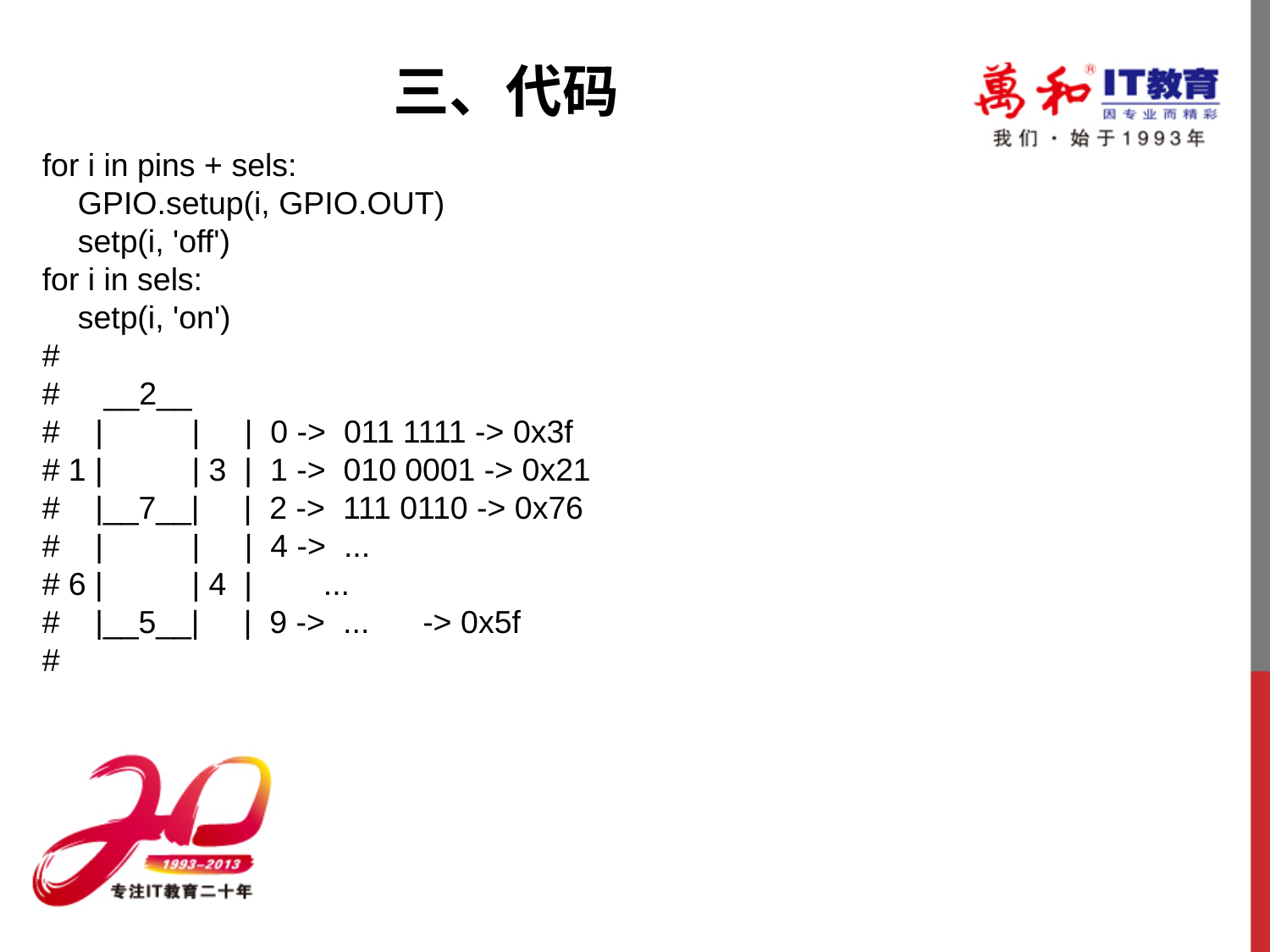

三、代码
for i in pins + sels:
    GPIO.setup(i, GPIO.OUT)
    setp(i, 'off')
for i in sels:
    setp(i, 'on')
#
#     __2__
#    |          |     |  0 ->  011 1111 -> 0x3f
# 1 |          | 3  |  1 ->  010 0001 -> 0x21
#    |__7__|     |  2 ->  111 0110 -> 0x76
#    |          |     |  4 ->  ...
# 6 |          | 4  |        ...
#    |__5__|     |  9 ->  ...      -> 0x5f
#